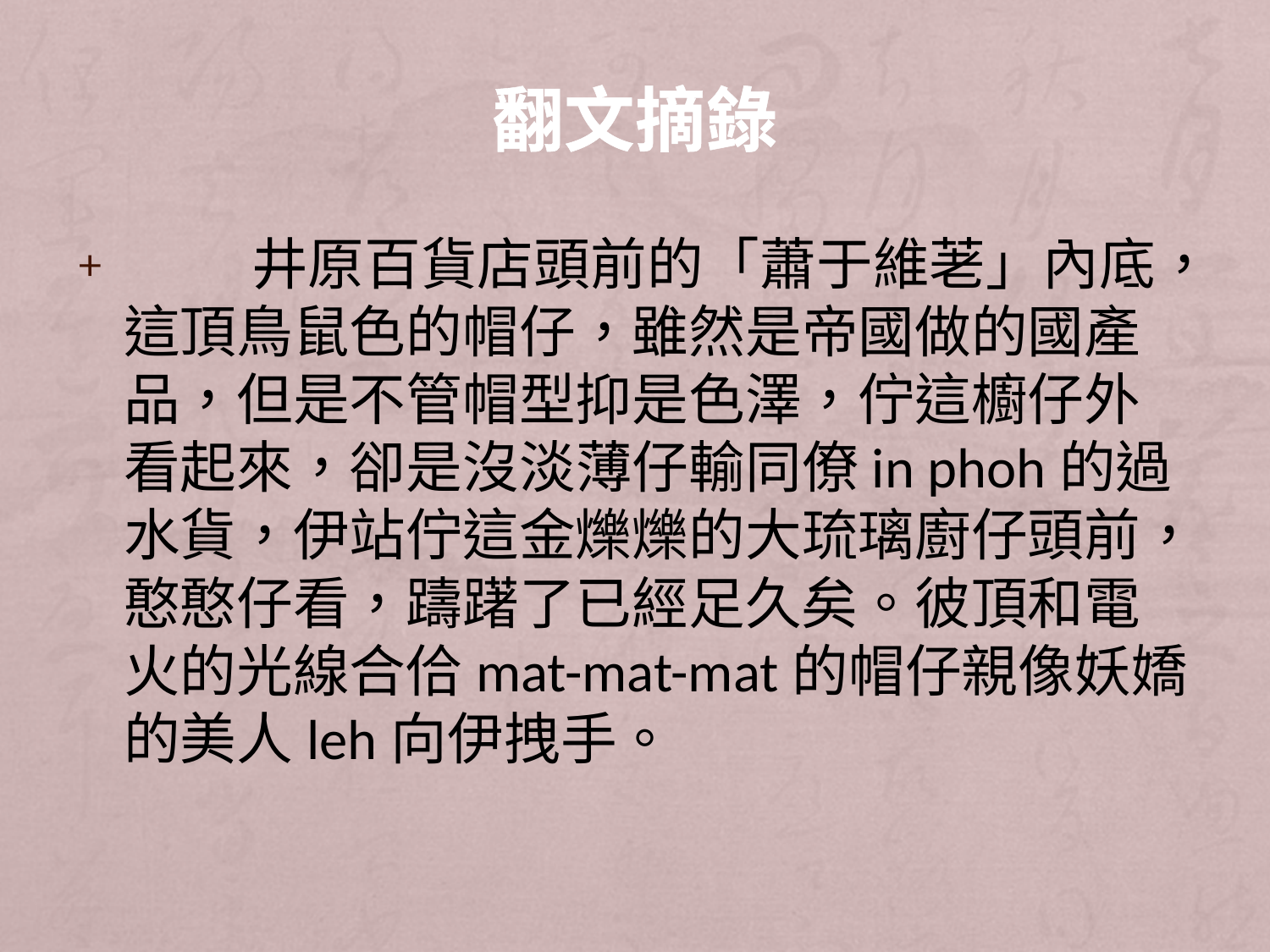

# 翻文摘錄
         井原百貨店頭前的「蕭于維荖」內底，這頂鳥鼠色的帽仔，雖然是帝國做的國產品，但是不管帽型抑是色澤，佇這櫥仔外看起來，卻是沒淡薄仔輸同僚in phoh的過水貨，伊站佇這金爍爍的大琉璃廚仔頭前，憨憨仔看，躊躇了已經足久矣。彼頂和電火的光線合佮mat-mat-mat的帽仔親像妖嬌的美人leh向伊拽手。